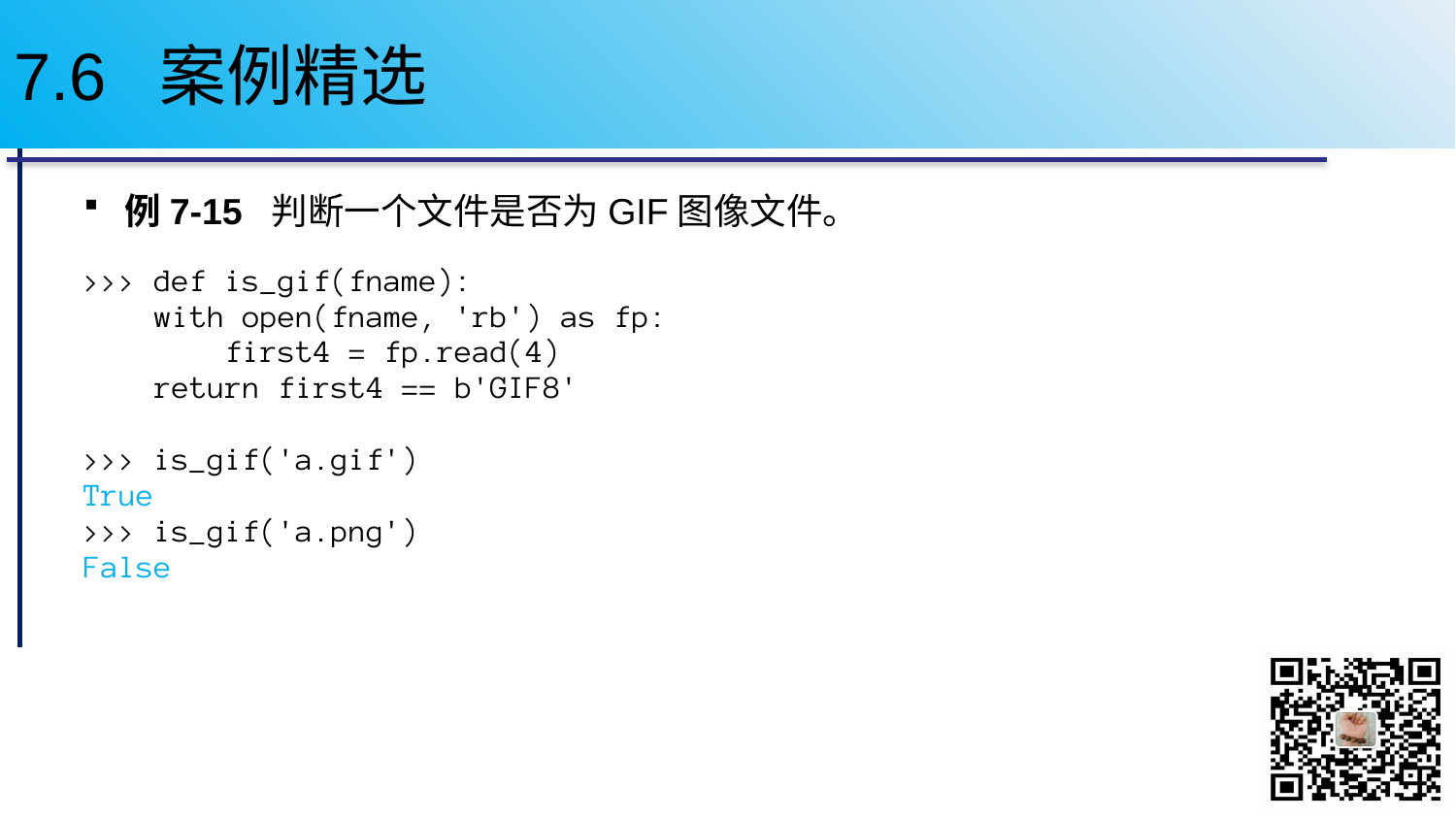

# 7.6  案例精选
例7-15  判断一个文件是否为GIF图像文件。

>>> def is_gif(fname):
    with open(fname, 'rb') as fp:
        first4 = fp.read(4)
    return first4 == b'GIF8'

>>> is_gif('a.gif')
True
>>> is_gif('a.png')
False